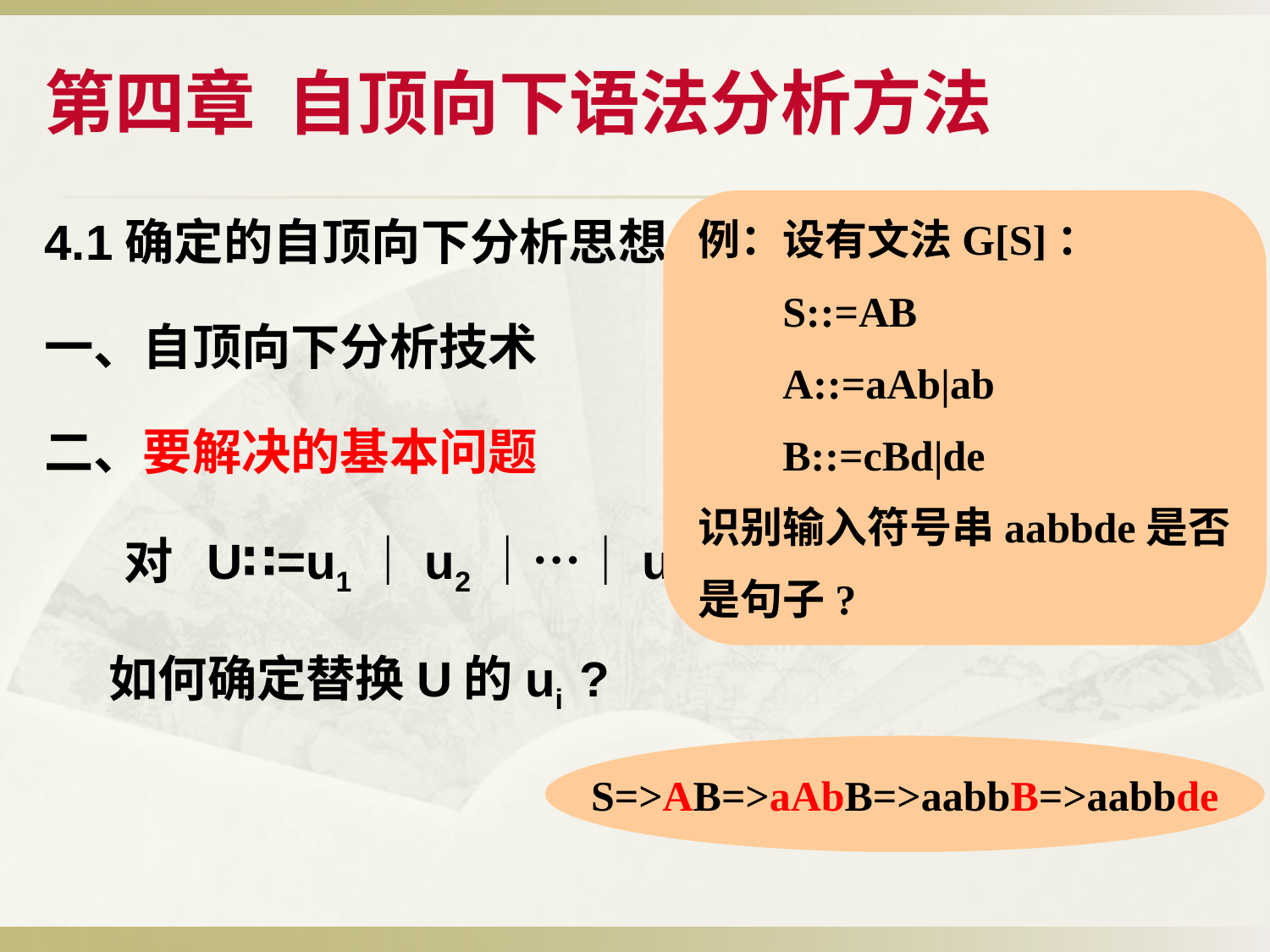

第四章  自顶向下语法分析方法
4.1确定的自顶向下分析思想
一、自顶向下分析技术
二、要解决的基本问题
      对  U∷=u1｜u2｜…｜un
        如何确定替换U的ui  ?
例：设有文法G[S]：
        S::=AB
        A::=aAb|ab
        B::=cBd|de
识别输入符号串aabbde是否
是句子?
S=>AB=>aAbB=>aabbB=>aabbde